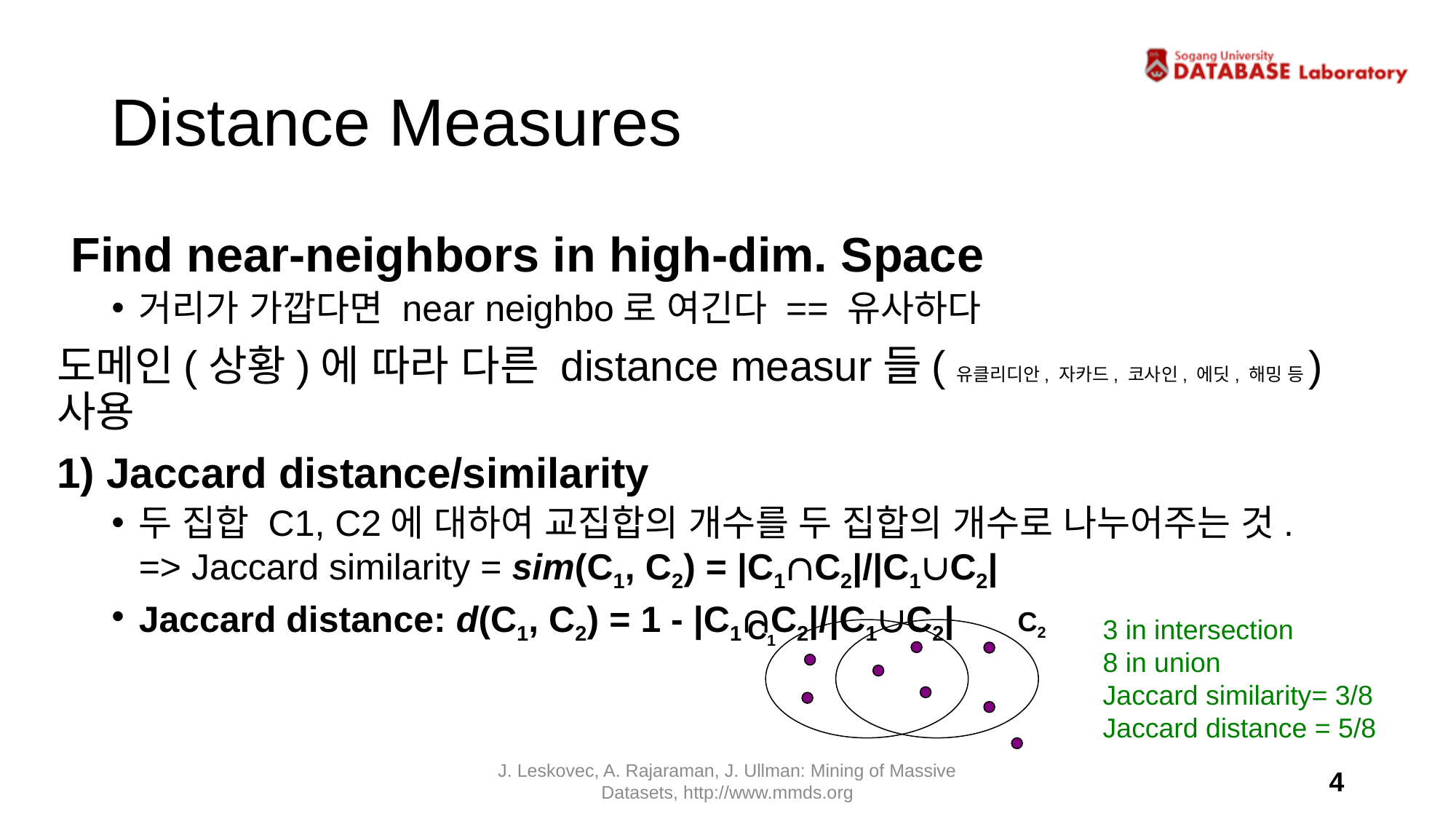

# Distance Measures
Find near-neighbors in high-dim. Space
거리가 가깝다면 near neighbo로 여긴다 == 유사하다
도메인(상황)에 따라 다른 distance measur들(유클리디안, 자카드, 코사인, 에딧, 해밍 등) 사용
1) Jaccard distance/similarity
두 집합 C1, C2에 대하여 교집합의 개수를 두 집합의 개수로 나누어주는 것.
=> Jaccard similarity = sim(C1, C2) = |C1∩C2|/|C1∪C2|
Jaccard distance: d(C1, C2) = 1 - |C1∩C2|/|C1∪C2|

C2
3 in intersection
8 in union
Jaccard similarity= 3/8
Jaccard distance = 5/8
C1

J. Leskovec, A. Rajaraman, J. Ullman: Mining of Massive Datasets, http://www.mmds.org
4